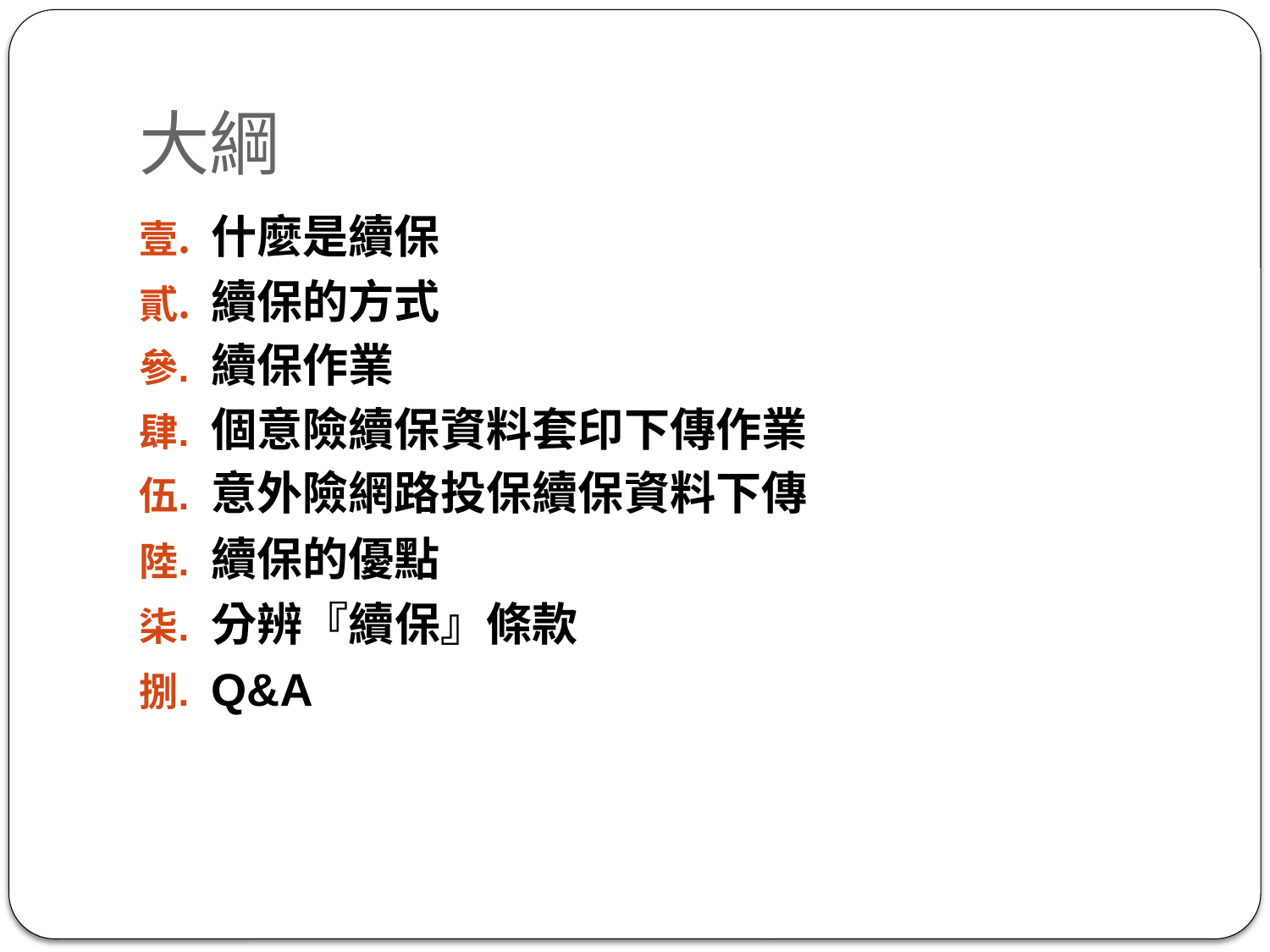

# 大綱
什麼是續保
續保的方式
續保作業
個意險續保資料套印下傳作業
意外險網路投保續保資料下傳
續保的優點
分辨『續保』條款
Q&A